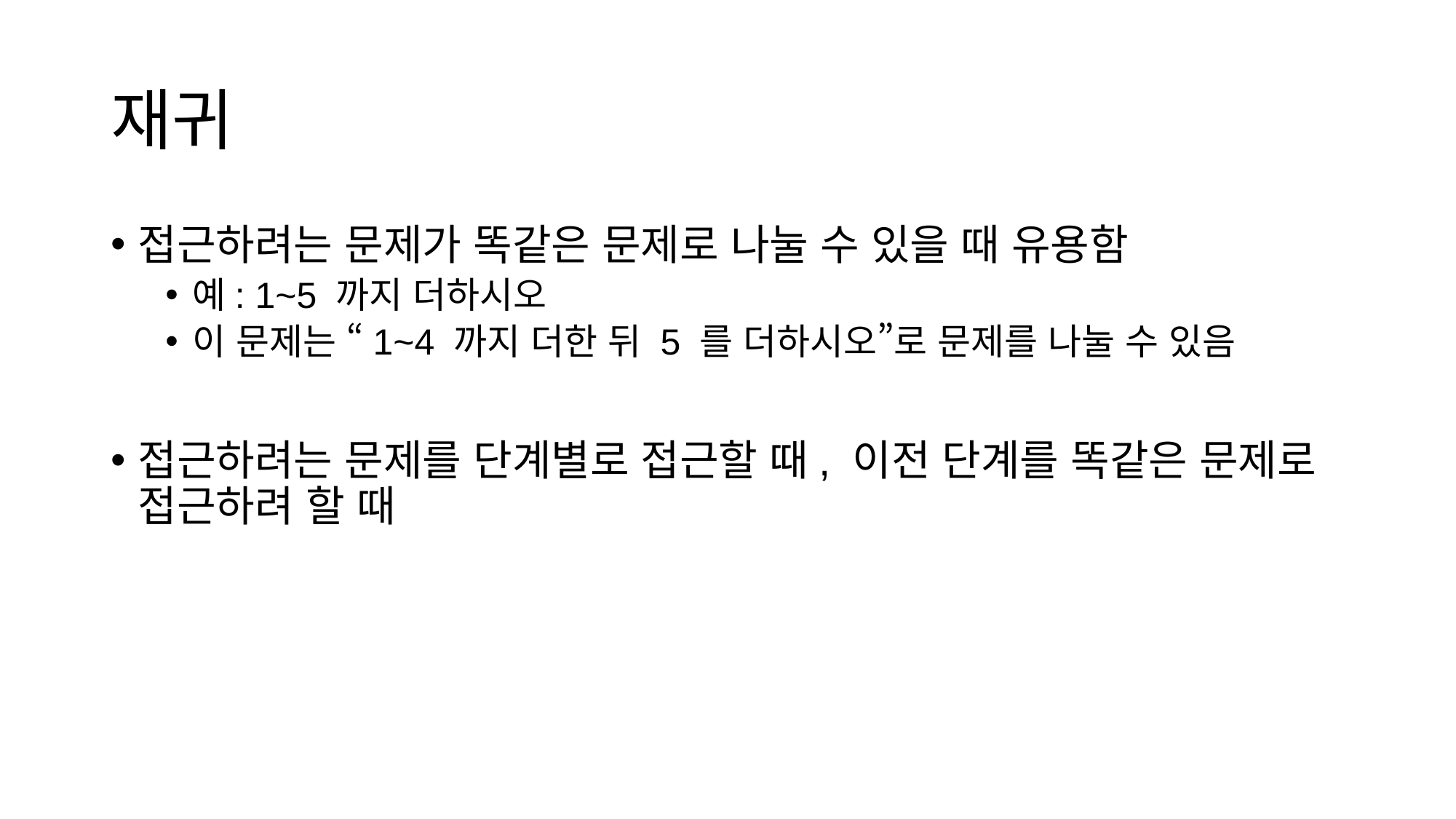

# 재귀
접근하려는 문제가 똑같은 문제로 나눌 수 있을 때 유용함
예: 1~5 까지 더하시오
이 문제는 “1~4 까지 더한 뒤 5 를 더하시오”로 문제를 나눌 수 있음

접근하려는 문제를 단계별로 접근할 때, 이전 단계를 똑같은 문제로 접근하려 할 때